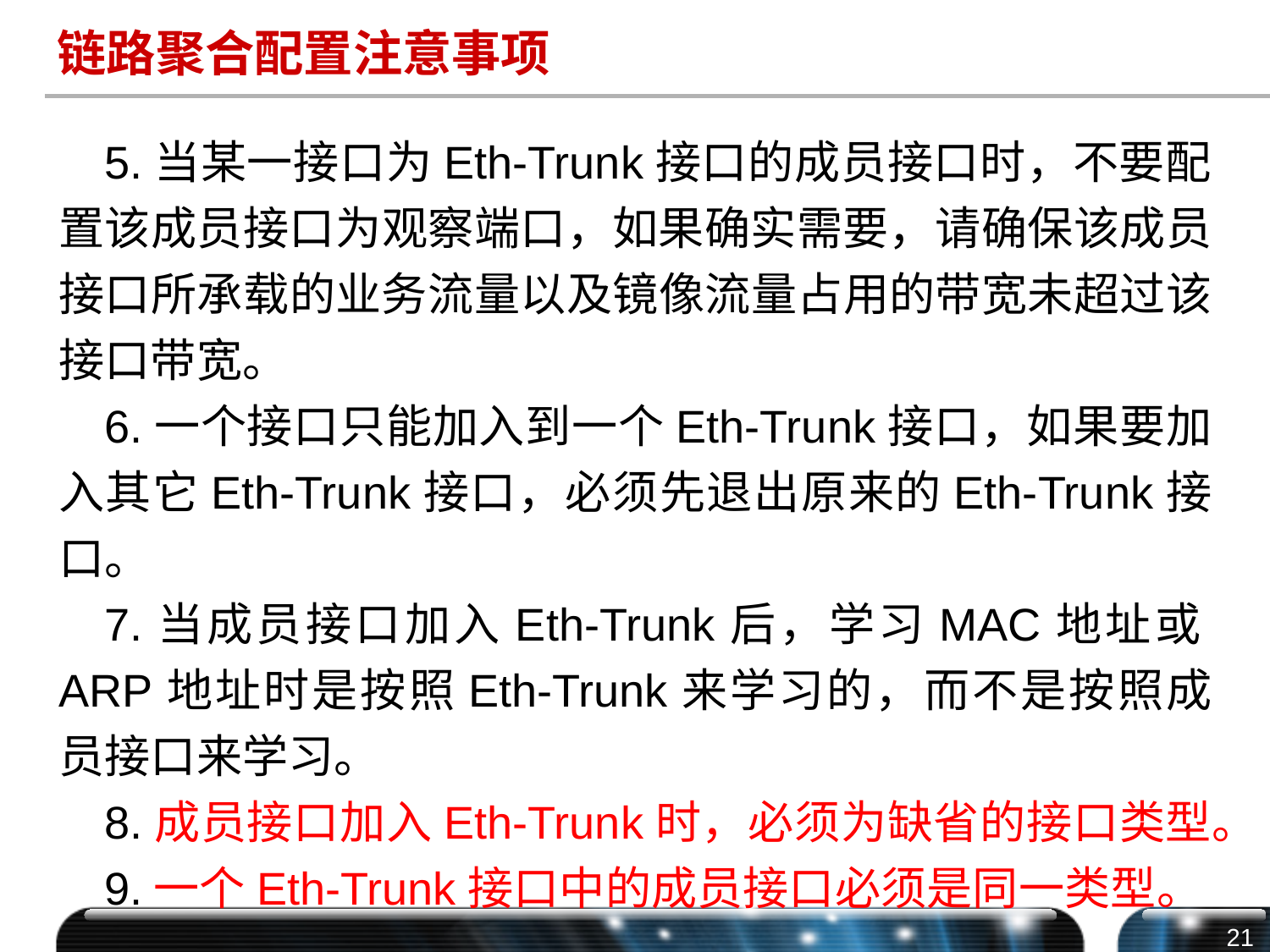

# 链路聚合配置注意事项
5.当某一接口为Eth-Trunk接口的成员接口时，不要配置该成员接口为观察端口，如果确实需要，请确保该成员接口所承载的业务流量以及镜像流量占用的带宽未超过该接口带宽。
6.一个接口只能加入到一个Eth-Trunk接口，如果要加入其它Eth-Trunk接口，必须先退出原来的Eth-Trunk接口。
7.当成员接口加入Eth-Trunk后，学习MAC地址或ARP地址时是按照Eth-Trunk来学习的，而不是按照成员接口来学习。
8.成员接口加入Eth-Trunk时，必须为缺省的接口类型。
9.一个Eth-Trunk接口中的成员接口必须是同一类型。